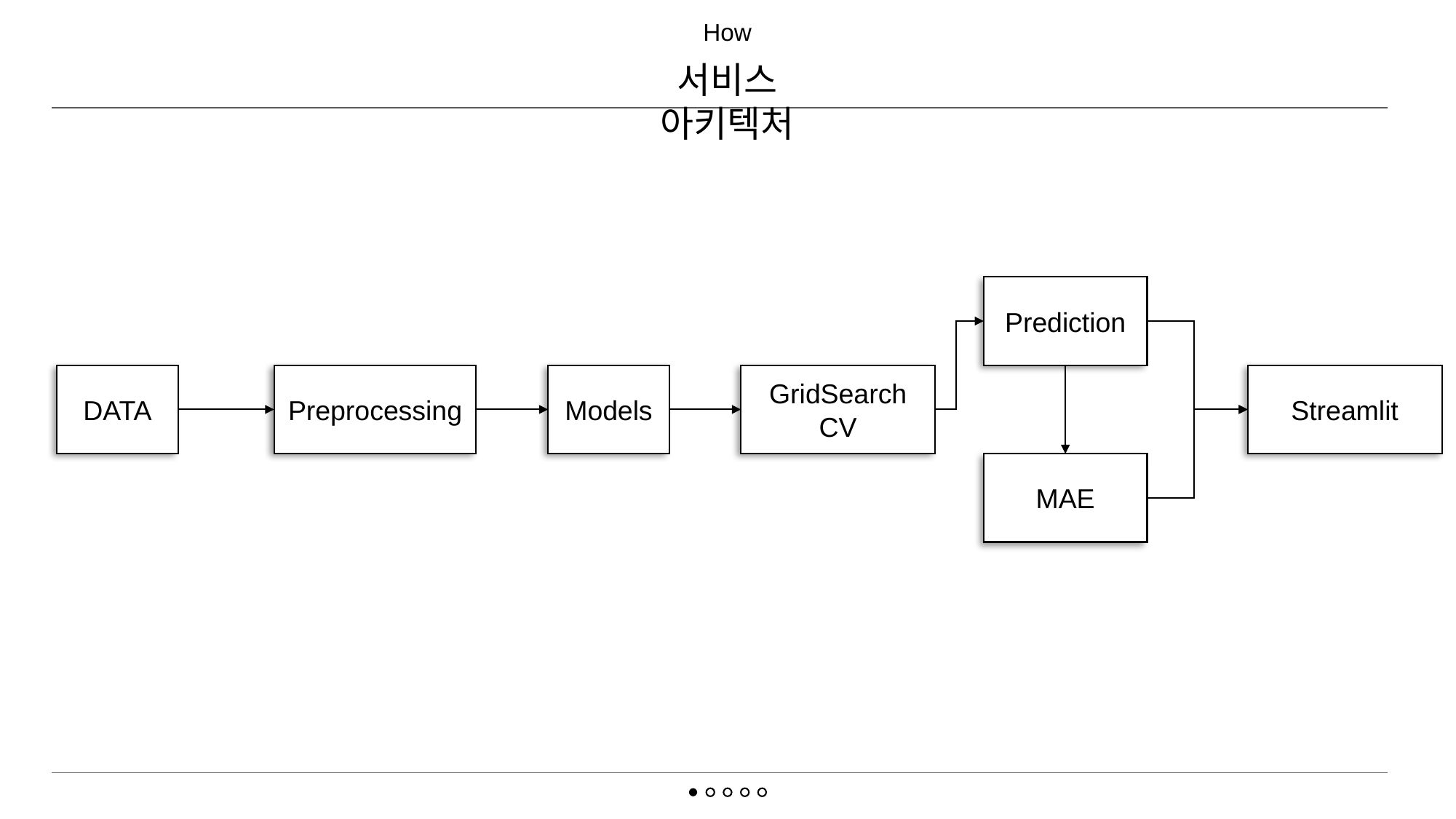

How
서비스 아키텍처
Prediction
DATA
Preprocessing
Models
GridSearch
CV
Streamlit
MAE